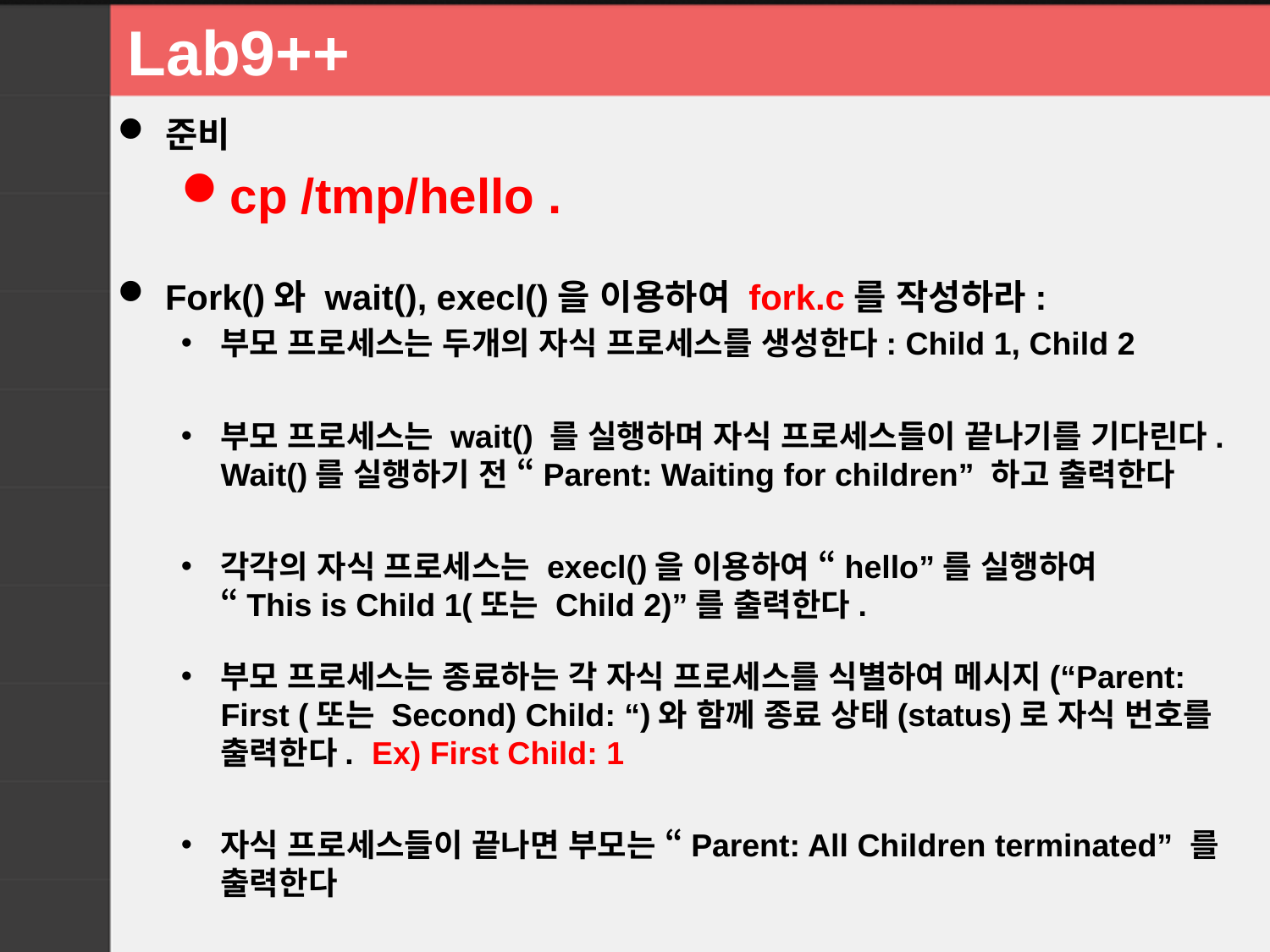

# Lab9++
준비
cp /tmp/hello .

Fork()와 wait(), execl()을 이용하여 fork.c를 작성하라:
부모 프로세스는 두개의 자식 프로세스를 생성한다: Child 1, Child 2

부모 프로세스는 wait() 를 실행하며 자식 프로세스들이 끝나기를 기다린다. Wait()를 실행하기 전 “Parent: Waiting for children” 하고 출력한다

각각의 자식 프로세스는 execl()을 이용하여 “hello”를 실행하여      “This is Child 1(또는 Child 2)”를 출력한다.

부모 프로세스는 종료하는 각 자식 프로세스를 식별하여 메시지(“Parent: First (또는 Second) Child: “)와 함께 종료 상태(status)로 자식 번호를 출력한다.  Ex) First Child: 1

자식 프로세스들이 끝나면 부모는 “Parent: All Children terminated” 를 출력한다